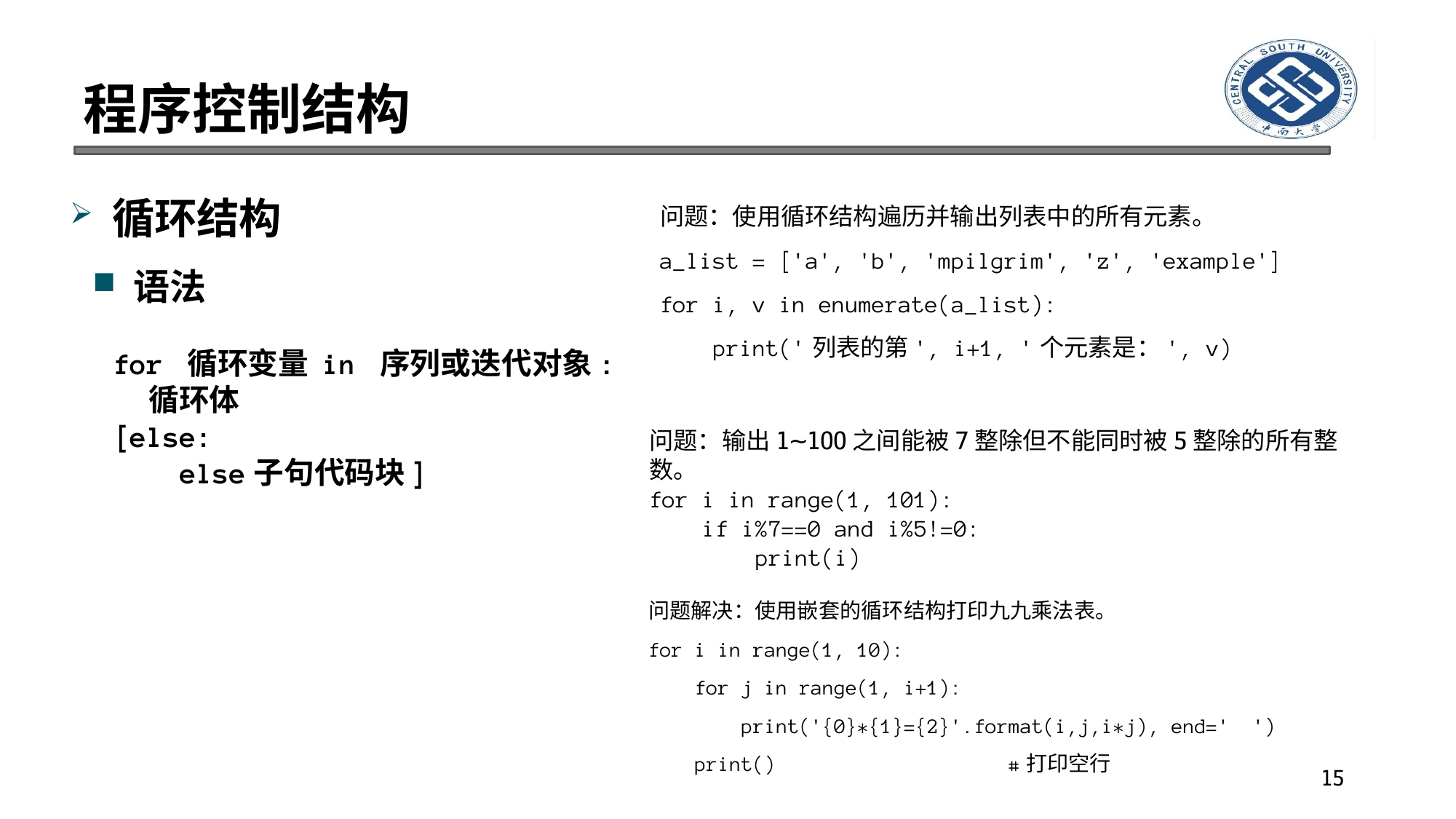

# 程序控制结构
循环结构
语法

for 循环变量 in 序列或迭代对象:
    循环体
[else:
    else子句代码块]

问题：使用循环结构遍历并输出列表中的所有元素。
a_list = ['a', 'b', 'mpilgrim', 'z', 'example']
for i, v in enumerate(a_list):
    print('列表的第', i+1, '个元素是：', v)
问题：输出1~100之间能被7整除但不能同时被5整除的所有整数。
for i in range(1, 101):
    if i%7==0 and i%5!=0:
        print(i)
问题解决：使用嵌套的循环结构打印九九乘法表。
for i in range(1, 10):
    for j in range(1, i+1):
        print('{0}*{1}={2}'.format(i,j,i*j), end='  ')
    print()                    #打印空行
15